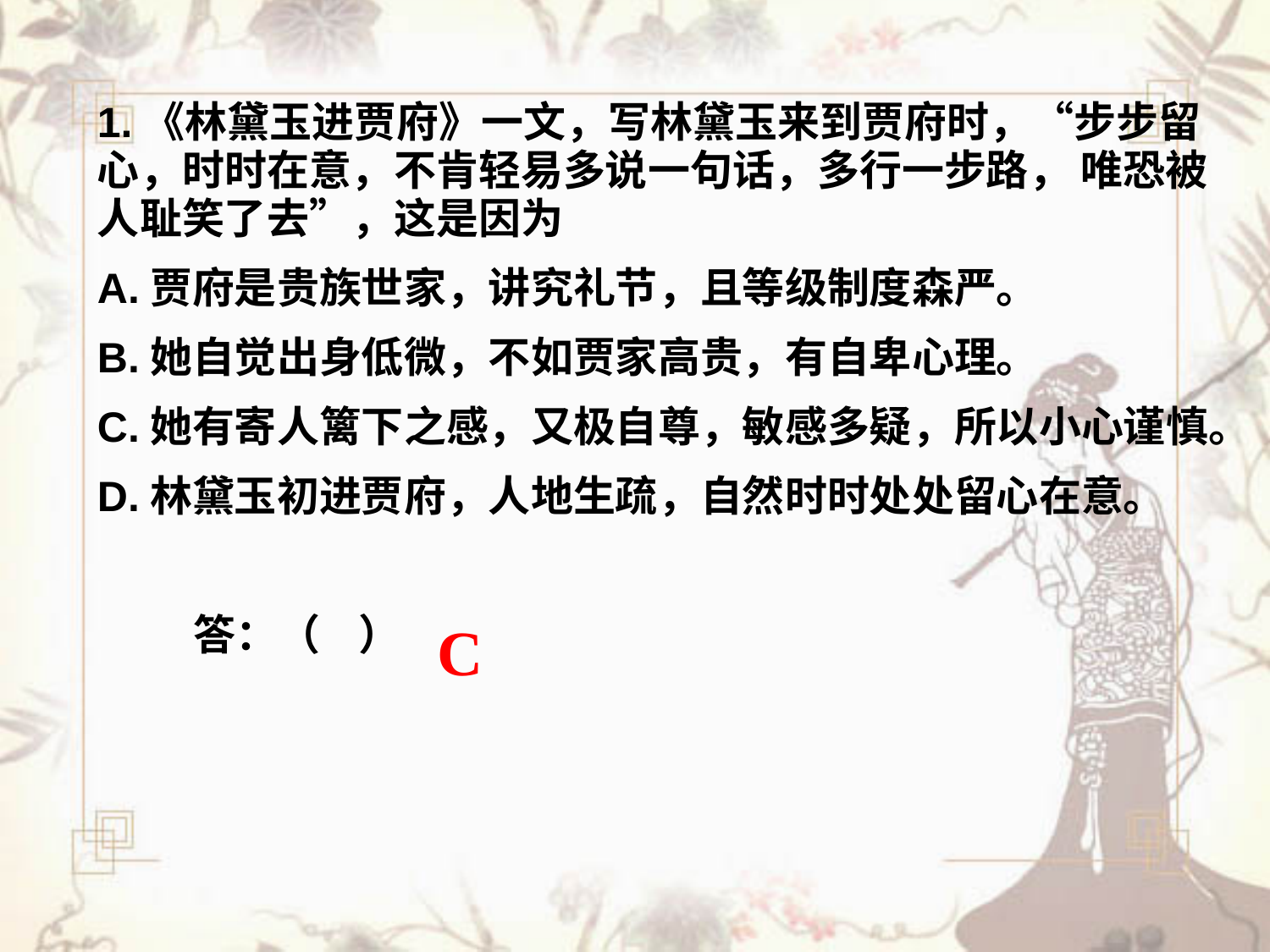

1.《林黛玉进贾府》一文，写林黛玉来到贾府时，“步步留心，时时在意，不肯轻易多说一句话，多行一步路， 唯恐被人耻笑了去”，这是因为
A.贾府是贵族世家，讲究礼节，且等级制度森严。
B.她自觉出身低微，不如贾家高贵，有自卑心理。
C.她有寄人篱下之感，又极自尊，敏感多疑，所以小心谨慎。
D.林黛玉初进贾府，人地生疏，自然时时处处留心在意。

         答：（    ）

C